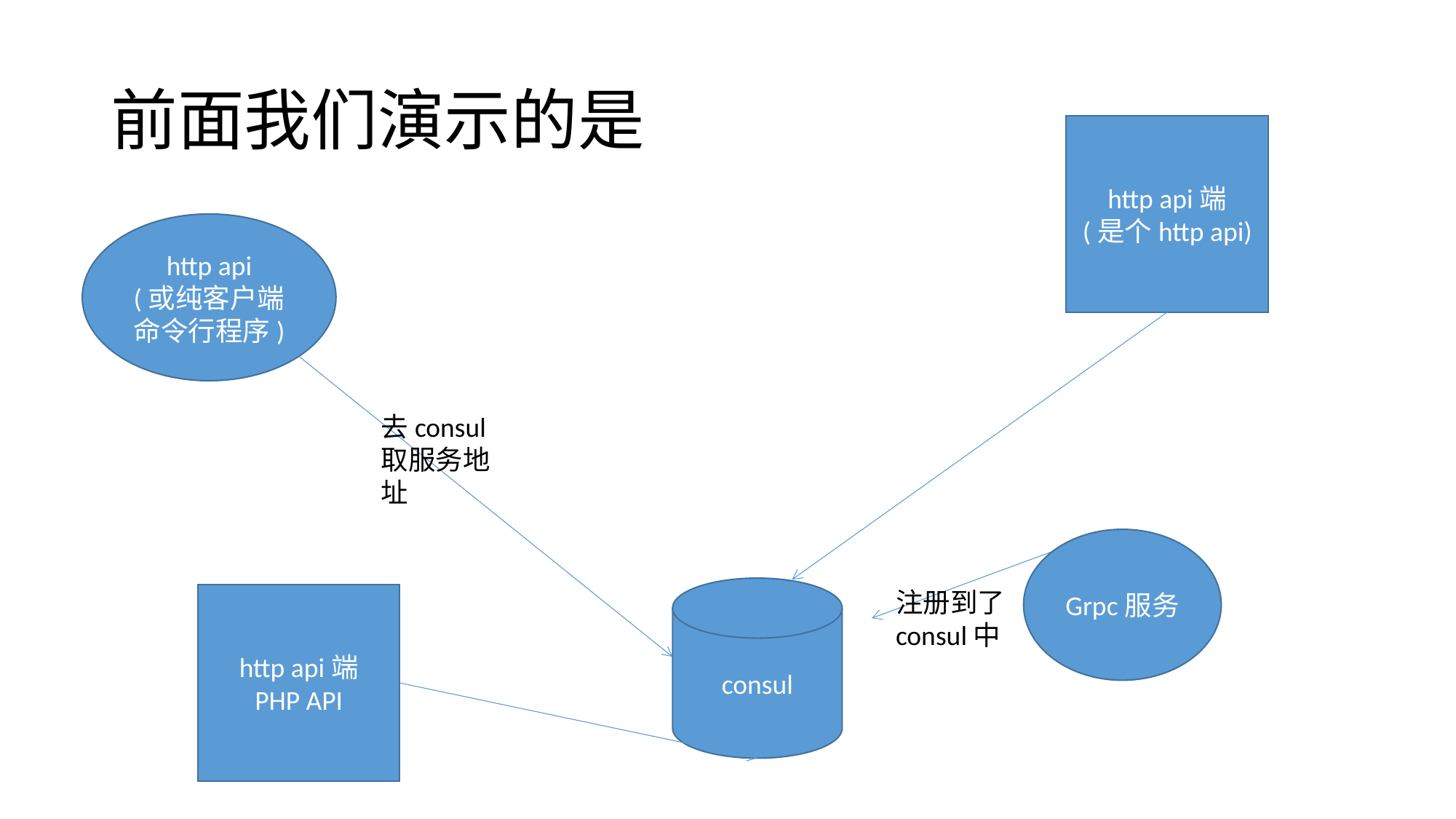

# 前面我们演示的是
http api端
(是个http api)
http api
(或纯客户端命令行程序)
去consul取服务地址
Grpc服务
consul
注册到了consul中
http api端
PHP API